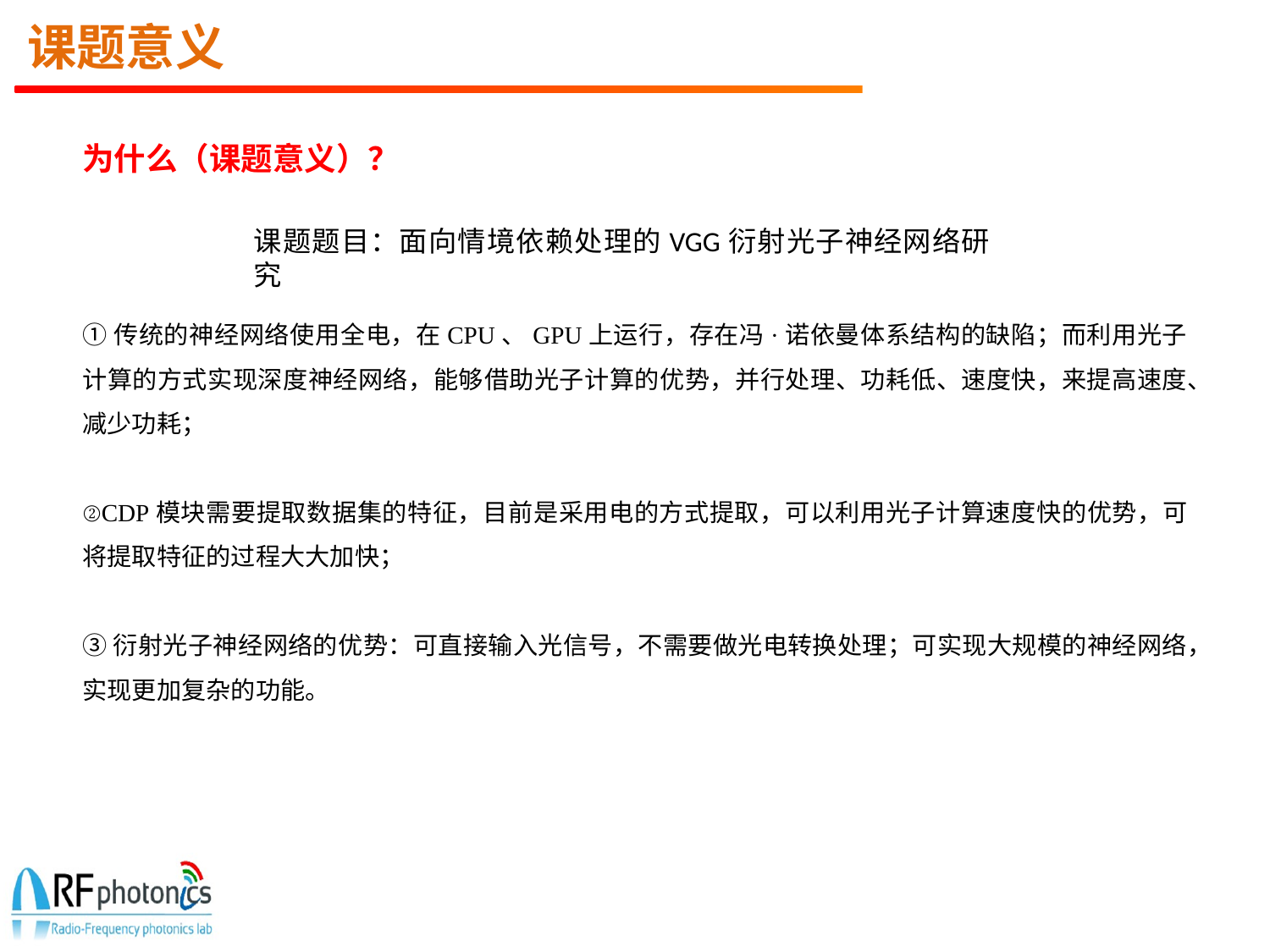

课题意义
为什么（课题意义）？
课题题目：面向情境依赖处理的VGG衍射光子神经网络研究
①传统的神经网络使用全电，在CPU、GPU上运行，存在冯·诺依曼体系结构的缺陷；而利用光子计算的方式实现深度神经网络，能够借助光子计算的优势，并行处理、功耗低、速度快，来提高速度、减少功耗；
②CDP模块需要提取数据集的特征，目前是采用电的方式提取，可以利用光子计算速度快的优势，可将提取特征的过程大大加快；

③衍射光子神经网络的优势：可直接输入光信号，不需要做光电转换处理；可实现大规模的神经网络，实现更加复杂的功能。
14